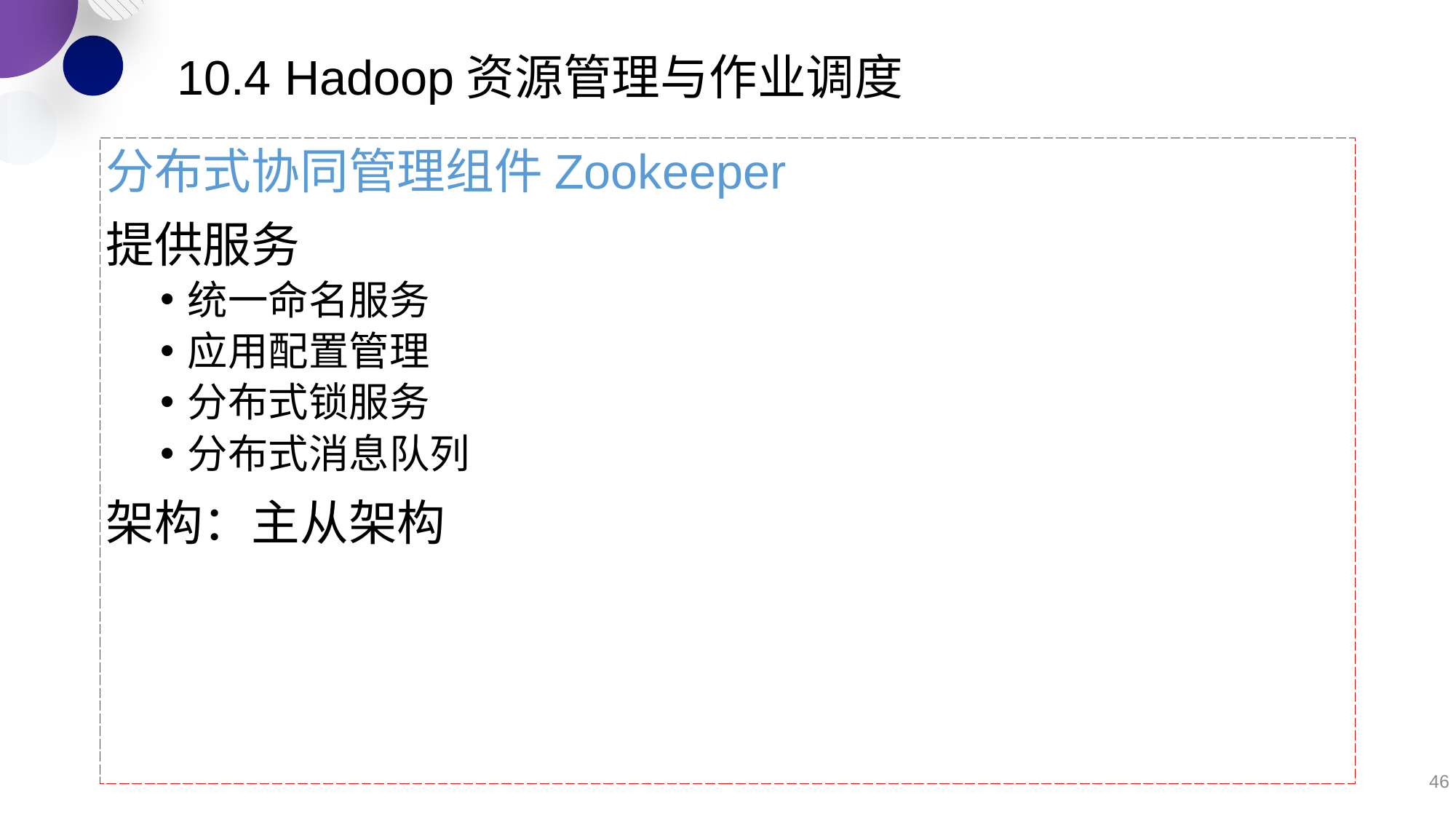

# 10.4 Hadoop资源管理与作业调度
分布式协同管理组件Zookeeper
提供服务
统一命名服务
应用配置管理
分布式锁服务
分布式消息队列
架构：主从架构

46